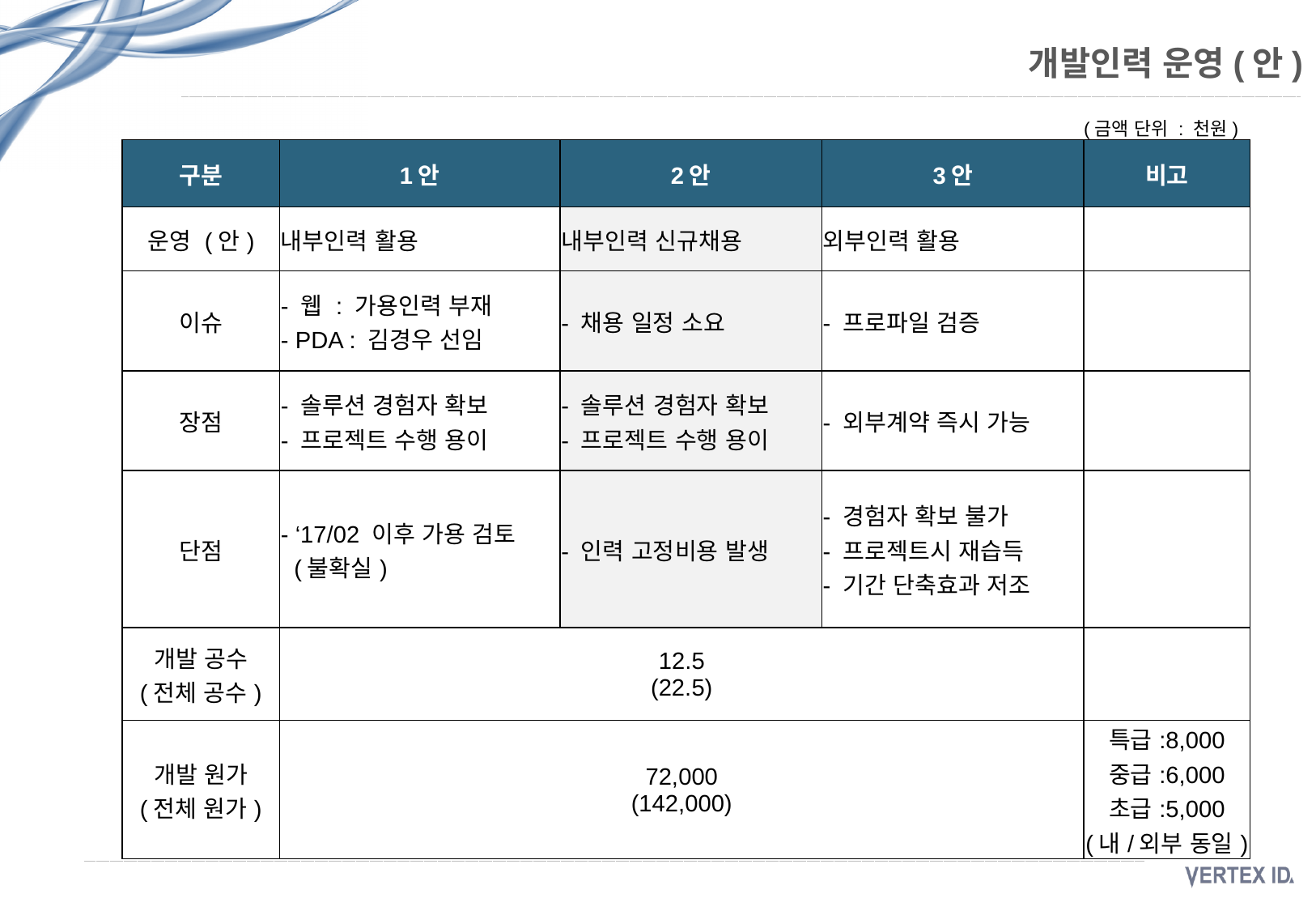

# 개발인력 운영(안)
(금액 단위 : 천원)
| 구분 | 1안 | 2안 | 3안 | 비고 |
| --- | --- | --- | --- | --- |
| 운영 (안) | 내부인력 활용 | 내부인력 신규채용 | 외부인력 활용 |  |
| 이슈 | - 웹 : 가용인력 부재 - PDA : 김경우 선임 | - 채용 일정 소요 | - 프로파일 검증 |  |
| 장점 | - 솔루션 경험자 확보 - 프로젝트 수행 용이 | - 솔루션 경험자 확보 - 프로젝트 수행 용이 | - 외부계약 즉시 가능 |  |
| 단점 | - ‘17/02 이후 가용 검토 (불확실) | - 인력 고정비용 발생 | - 경험자 확보 불가 - 프로젝트시 재습득 - 기간 단축효과 저조 |  |
| 개발 공수 (전체 공수) | 12.5 (22.5) |  |  |  |
| 개발 원가 (전체 원가) | 72,000 (142,000) |  |  | 특급:8,000 중급:6,000 초급:5,000 (내/외부 동일) |